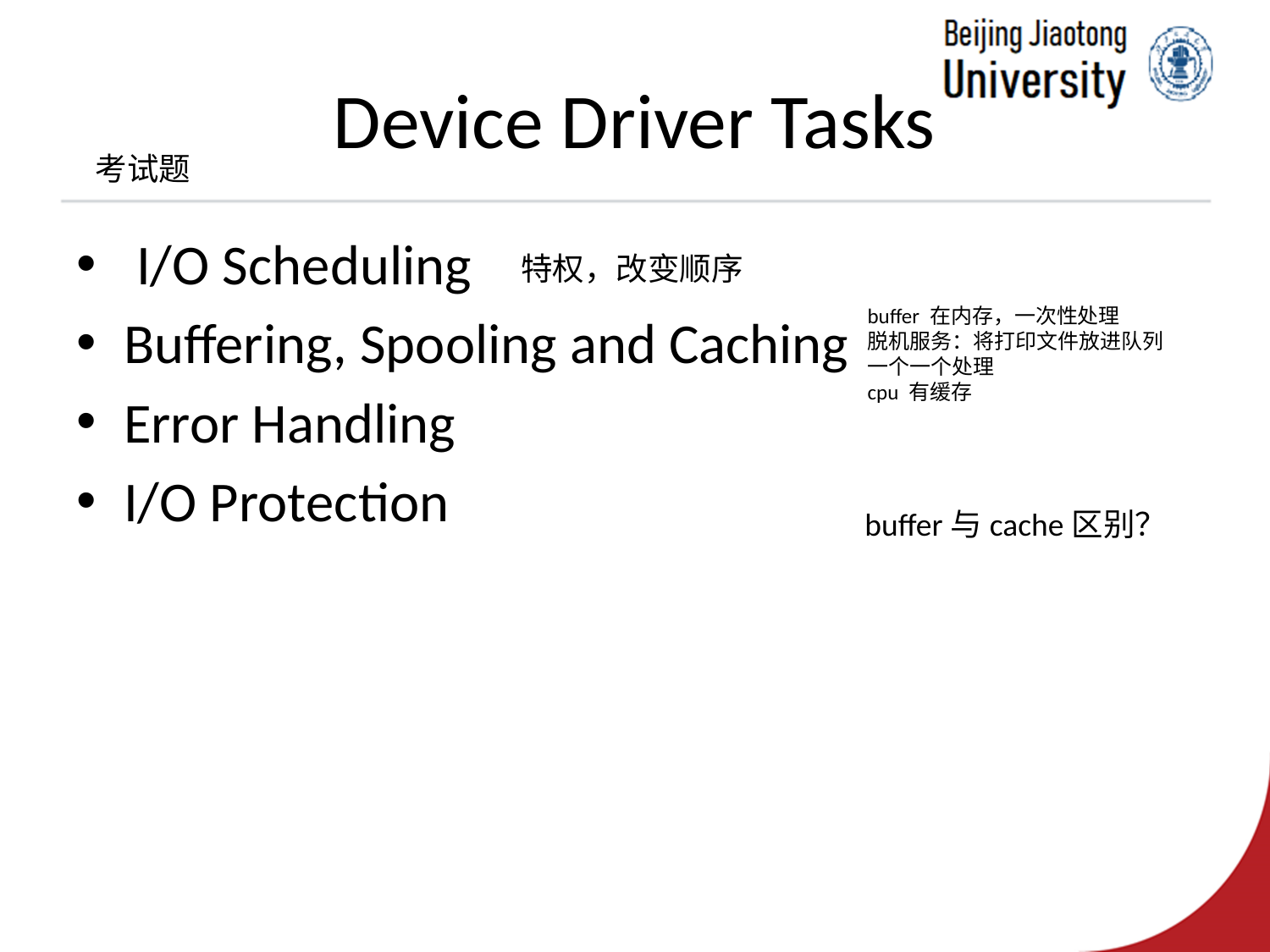

# Device Driver Tasks
考试题
 I/O Scheduling
Buffering, Spooling and Caching
Error Handling
I/O Protection

特权，改变顺序
buffer 在内存，一次性处理
脱机服务：将打印文件放进队列一个一个处理
cpu 有缓存
buffer与cache区别？